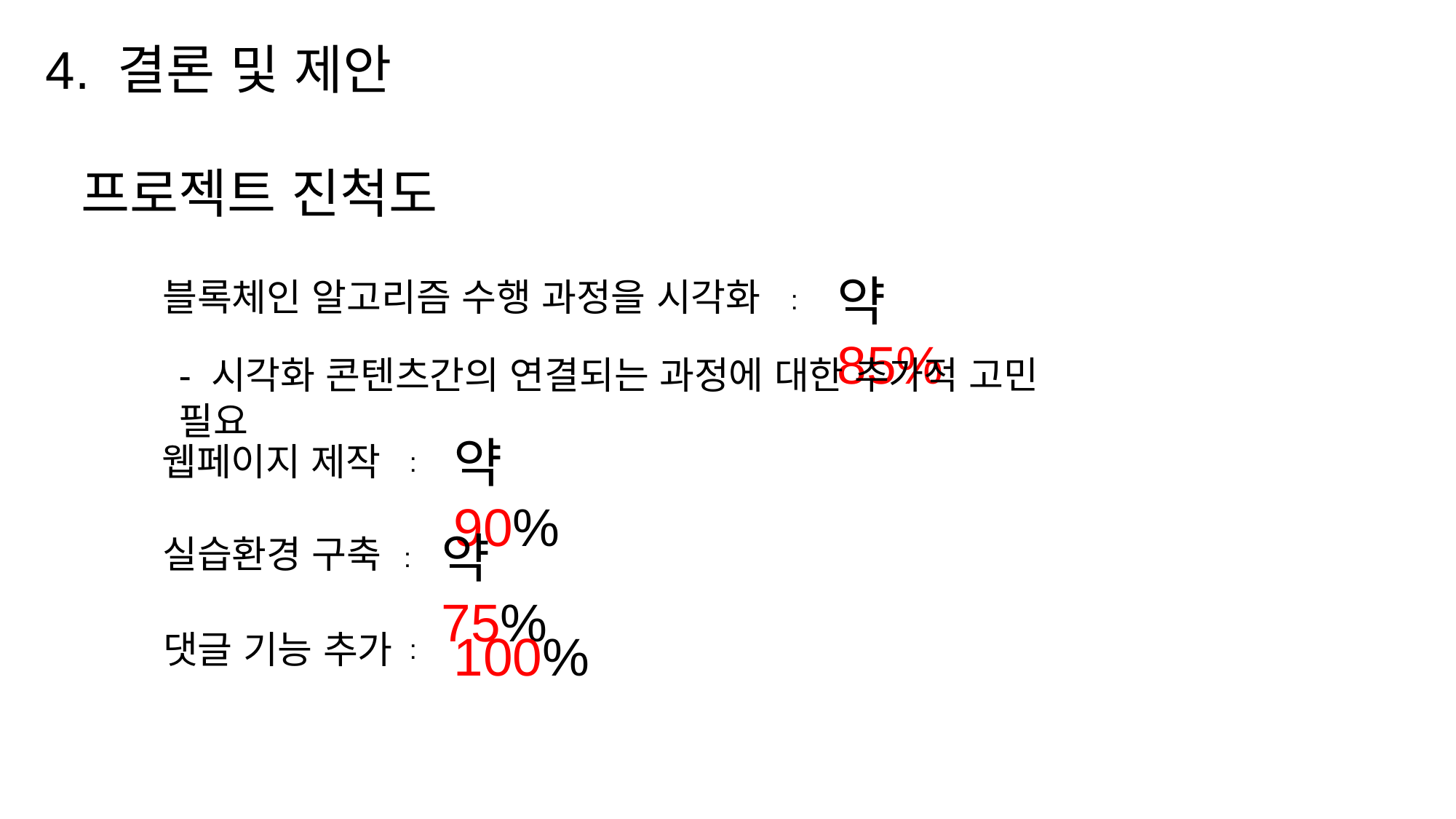

4. 결론 및 제안
프로젝트 진척도
약 85%
블록체인 알고리즘 수행 과정을 시각화
:
- 시각화 콘텐츠간의 연결되는 과정에 대한 추가적 고민 필요
약 90%
웹페이지 제작
:
약 75%
실습환경 구축
:
100%
댓글 기능 추가
: